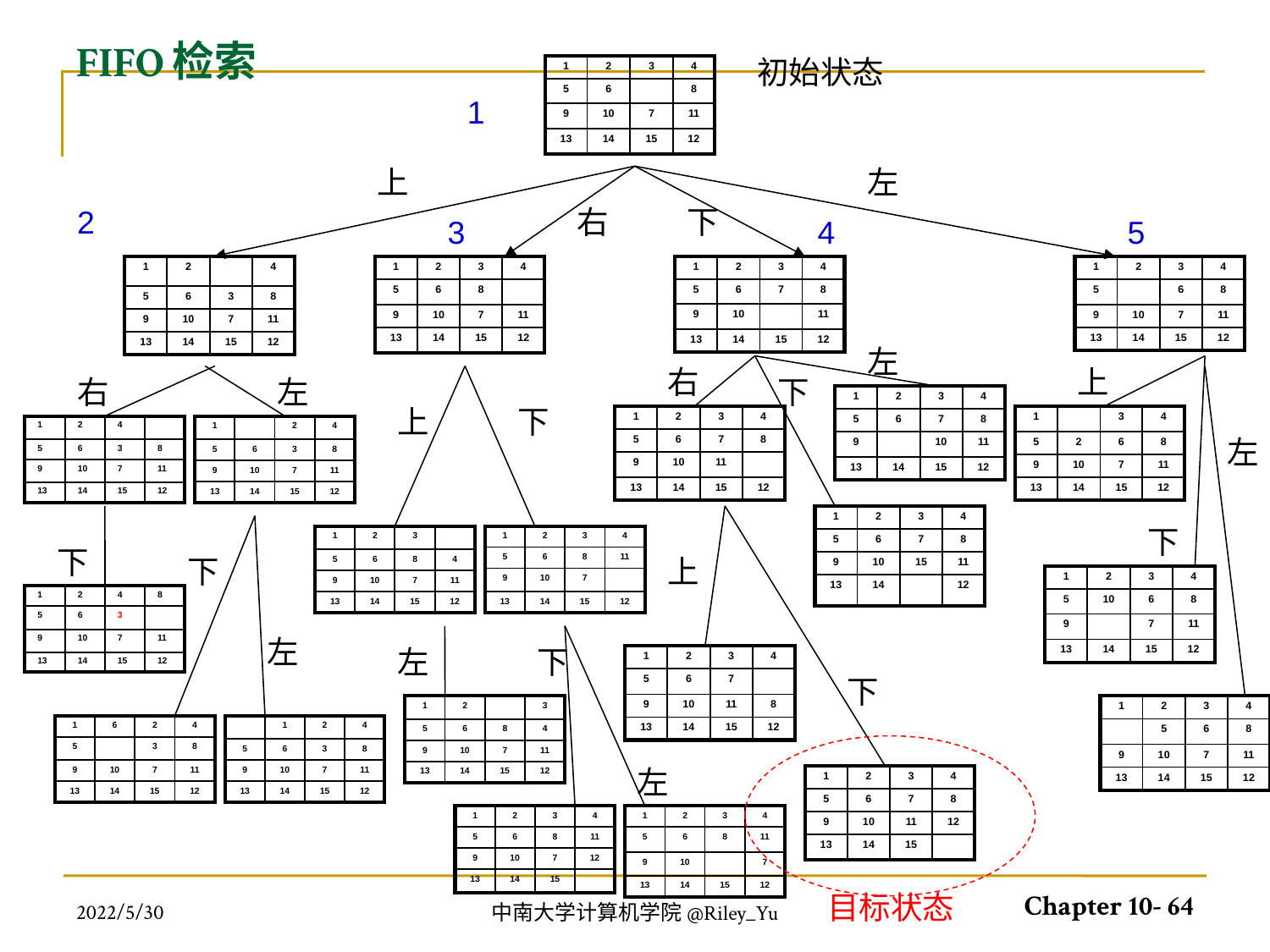

# FIFO检索
初始状态
| 1 | 2 | 3 | 4 |
| --- | --- | --- | --- |
| 5 | 6 |  | 8 |
| 9 | 10 | 7 | 11 |
| 13 | 14 | 15 | 12 |
1
上
左

右
下
2
3
4
5
| 1 | 2 |  | 4 |
| --- | --- | --- | --- |
| 5 | 6 | 3 | 8 |
| 9 | 10 | 7 | 11 |
| 13 | 14 | 15 | 12 |
| 1 | 2 | 3 | 4 |
| --- | --- | --- | --- |
| 5 | 6 | 7 | 8 |
| 9 | 10 |  | 11 |
| 13 | 14 | 15 | 12 |
| 1 | 2 | 3 | 4 |
| --- | --- | --- | --- |
| 5 |  | 6 | 8 |
| 9 | 10 | 7 | 11 |
| 13 | 14 | 15 | 12 |
| 1 | 2 | 3 | 4 |
| --- | --- | --- | --- |
| 5 | 6 | 8 |  |
| 9 | 10 | 7 | 11 |
| 13 | 14 | 15 | 12 |
左
右

上

右

左

下

| 1 | 2 | 3 | 4 |
| --- | --- | --- | --- |
| 5 | 6 | 7 | 8 |
| 9 |  | 10 | 11 |
| 13 | 14 | 15 | 12 |
上
下
| 1 | 2 | 3 | 4 |
| --- | --- | --- | --- |
| 5 | 6 | 7 | 8 |
| 9 | 10 | 11 |  |
| 13 | 14 | 15 | 12 |
| 1 |  | 3 | 4 |
| --- | --- | --- | --- |
| 5 | 2 | 6 | 8 |
| 9 | 10 | 7 | 11 |
| 13 | 14 | 15 | 12 |
| 1 | 2 | 4 |  |
| --- | --- | --- | --- |
| 5 | 6 | 3 | 8 |
| 9 | 10 | 7 | 11 |
| 13 | 14 | 15 | 12 |
| 1 |  | 2 | 4 |
| --- | --- | --- | --- |
| 5 | 6 | 3 | 8 |
| 9 | 10 | 7 | 11 |
| 13 | 14 | 15 | 12 |
左

| 1 | 2 | 3 | 4 |
| --- | --- | --- | --- |
| 5 | 6 | 7 | 8 |
| 9 | 10 | 15 | 11 |
| 13 | 14 |  | 12 |

下
| 1 | 2 | 3 |  |
| --- | --- | --- | --- |
| 5 | 6 | 8 | 4 |
| 9 | 10 | 7 | 11 |
| 13 | 14 | 15 | 12 |
| 1 | 2 | 3 | 4 |
| --- | --- | --- | --- |
| 5 | 6 | 8 | 11 |
| 9 | 10 | 7 |  |
| 13 | 14 | 15 | 12 |
下
下
上
| 1 | 2 | 3 | 4 |
| --- | --- | --- | --- |
| 5 | 10 | 6 | 8 |
| 9 |  | 7 | 11 |
| 13 | 14 | 15 | 12 |
| 1 | 2 | 4 | 8 |
| --- | --- | --- | --- |
| 5 | 6 | 3 |  |
| 9 | 10 | 7 | 11 |
| 13 | 14 | 15 | 12 |
左

下
左
| 1 | 2 | 3 | 4 |
| --- | --- | --- | --- |
| 5 | 6 | 7 |  |
| 9 | 10 | 11 | 8 |
| 13 | 14 | 15 | 12 |
下
| 1 | 2 |  | 3 |
| --- | --- | --- | --- |
| 5 | 6 | 8 | 4 |
| 9 | 10 | 7 | 11 |
| 13 | 14 | 15 | 12 |
| 1 | 2 | 3 | 4 |
| --- | --- | --- | --- |
|  | 5 | 6 | 8 |
| 9 | 10 | 7 | 11 |
| 13 | 14 | 15 | 12 |
| 1 | 6 | 2 | 4 |
| --- | --- | --- | --- |
| 5 |  | 3 | 8 |
| 9 | 10 | 7 | 11 |
| 13 | 14 | 15 | 12 |
|  | 1 | 2 | 4 |
| --- | --- | --- | --- |
| 5 | 6 | 3 | 8 |
| 9 | 10 | 7 | 11 |
| 13 | 14 | 15 | 12 |

左
| 1 | 2 | 3 | 4 |
| --- | --- | --- | --- |
| 5 | 6 | 7 | 8 |
| 9 | 10 | 11 | 12 |
| 13 | 14 | 15 |  |
| 1 | 2 | 3 | 4 |
| --- | --- | --- | --- |
| 5 | 6 | 8 | 11 |
| 9 | 10 | 7 | 12 |
| 13 | 14 | 15 |  |
| 1 | 2 | 3 | 4 |
| --- | --- | --- | --- |
| 5 | 6 | 8 | 11 |
| 9 | 10 |  | 7 |
| 13 | 14 | 15 | 12 |
2022/5/30
Chapter 10- 64
中南大学计算机学院@Riley_Yu
目标状态